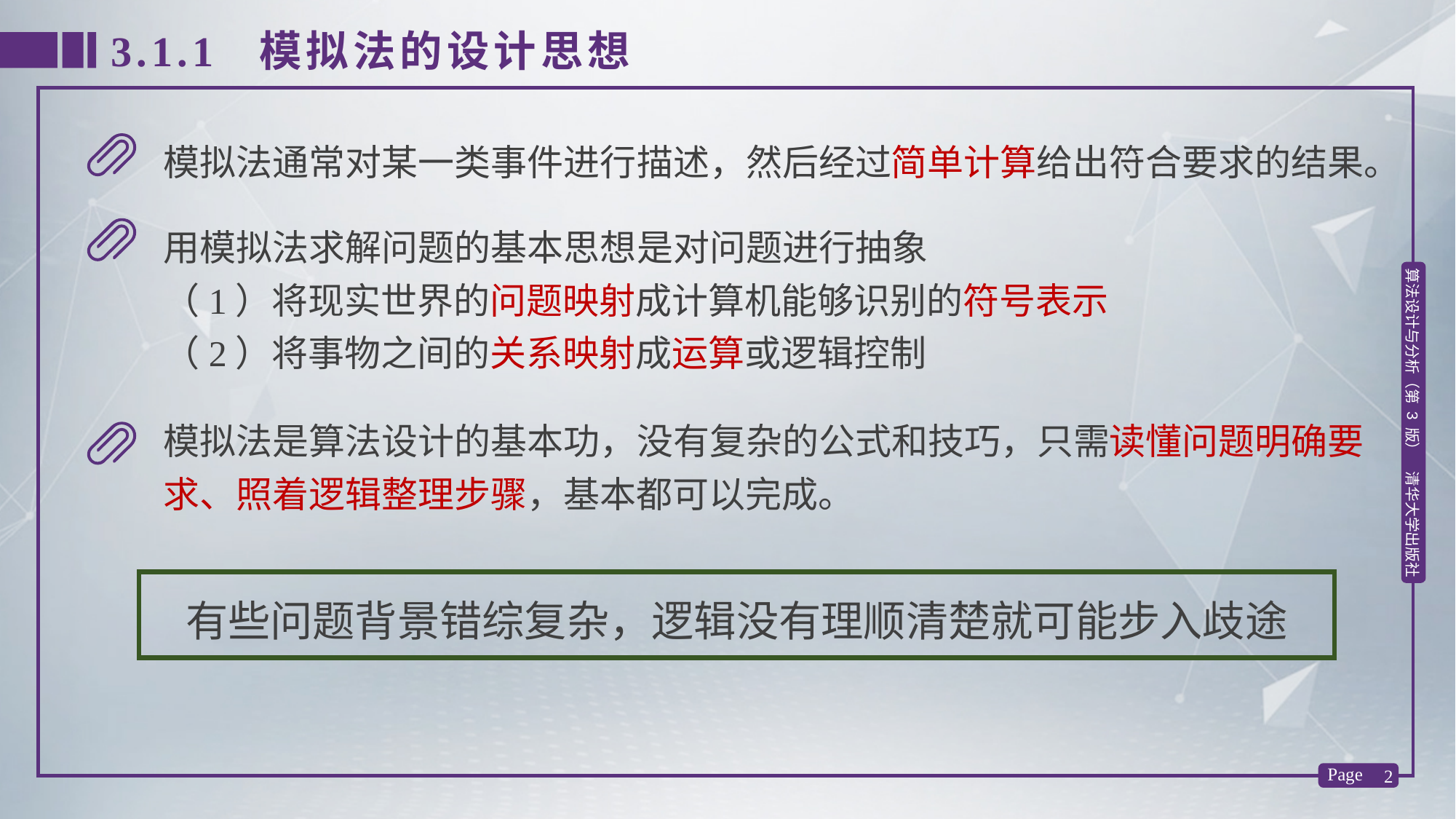

3.1.1  模拟法的设计思想
模拟法通常对某一类事件进行描述，然后经过简单计算给出符合要求的结果。

用模拟法求解问题的基本思想是对问题进行抽象
（1）将现实世界的问题映射成计算机能够识别的符号表示
（2）将事物之间的关系映射成运算或逻辑控制

模拟法是算法设计的基本功，没有复杂的公式和技巧，只需读懂问题明确要求、照着逻辑整理步骤，基本都可以完成。

有些问题背景错综复杂，逻辑没有理顺清楚就可能步入歧途